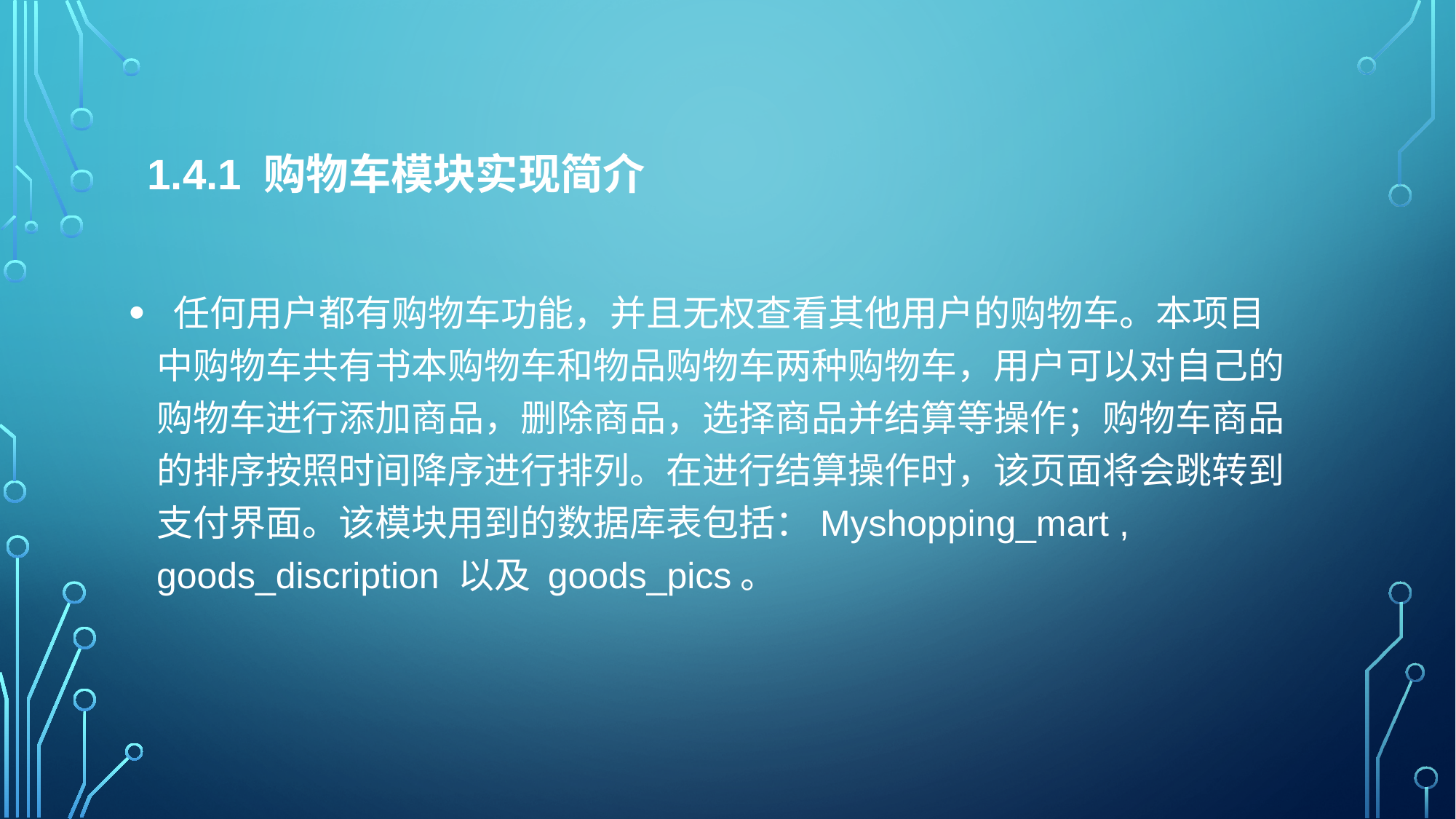

# 1.4.1 购物车模块实现简介
 任何用户都有购物车功能，并且无权查看其他用户的购物车。本项目中购物车共有书本购物车和物品购物车两种购物车，用户可以对自己的购物车进行添加商品，删除商品，选择商品并结算等操作；购物车商品的排序按照时间降序进行排列。在进行结算操作时，该页面将会跳转到支付界面。该模块用到的数据库表包括：Myshopping_mart , goods_discription 以及 goods_pics。